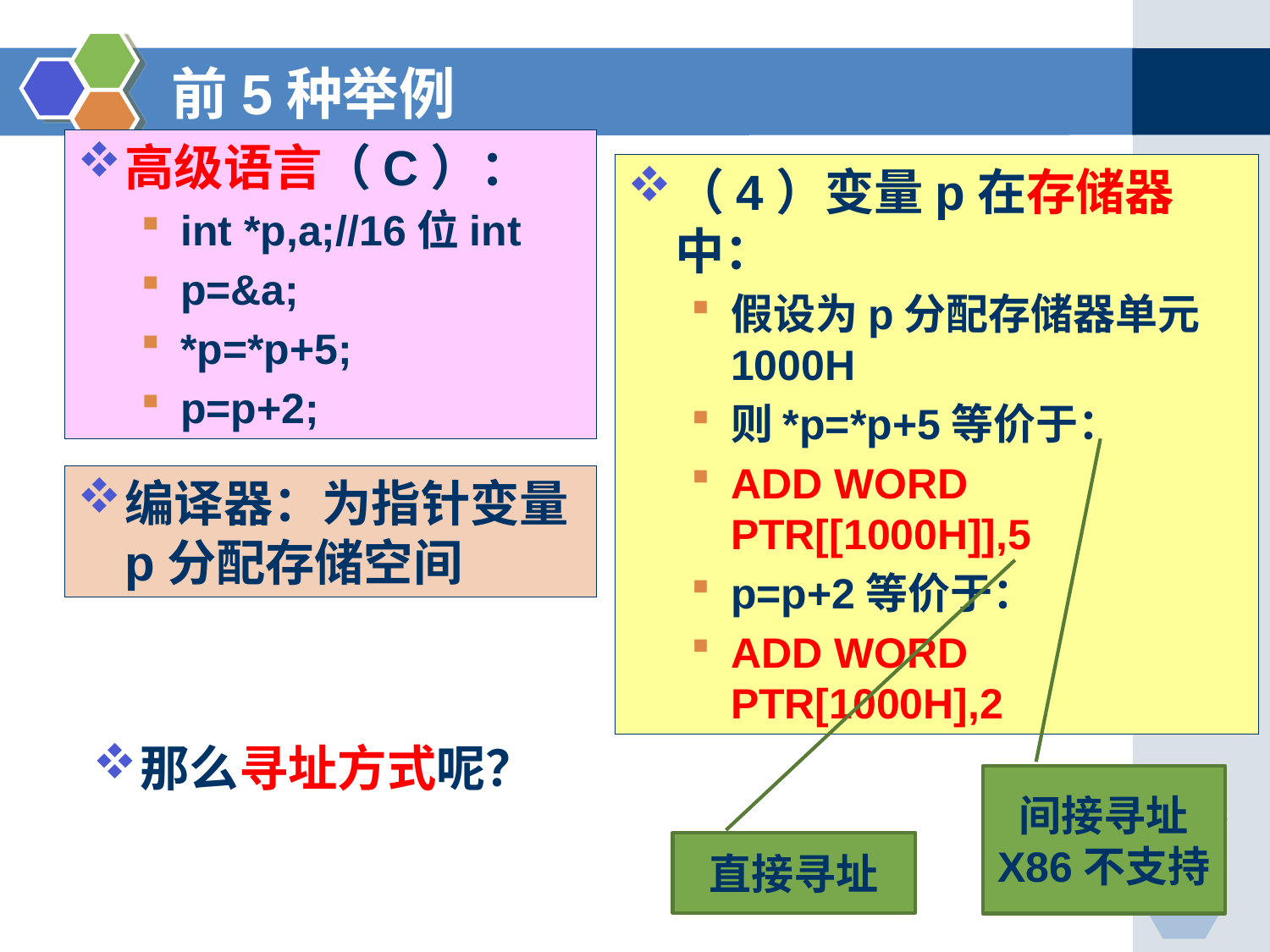

# 前5种举例
高级语言（C）：
int *p,a;//16位int
p=&a;
*p=*p+5;
p=p+2;

（4）变量p在存储器中：
假设为p分配存储器单元1000H
则*p=*p+5等价于：
ADD WORD PTR[[1000H]],5
p=p+2等价于：
ADD WORD PTR[1000H],2
编译器：为指针变量p分配存储空间
那么寻址方式呢？

间接寻址
X86不支持
直接寻址